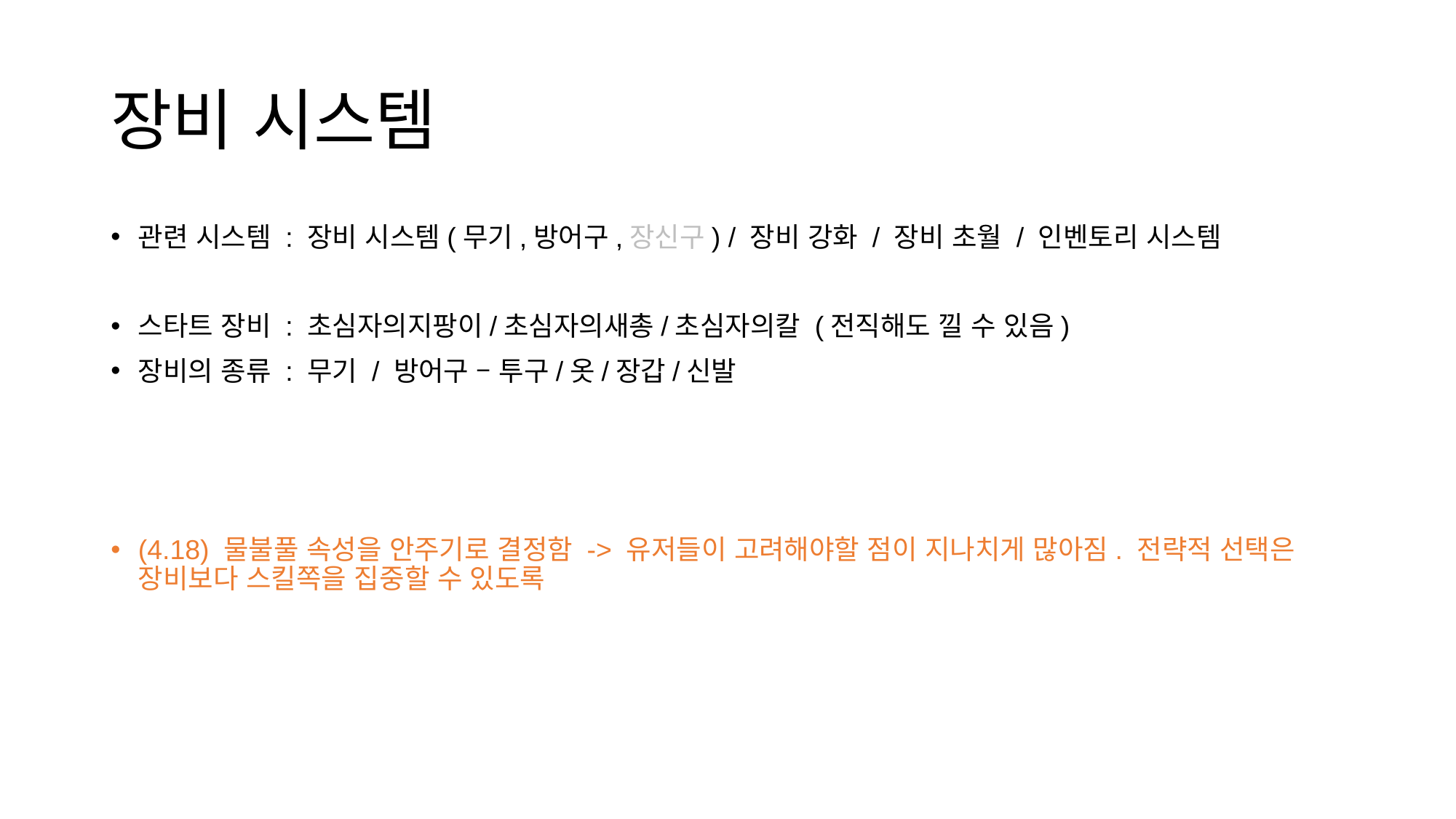

# 장비 시스템
관련 시스템 : 장비 시스템(무기,방어구,장신구) / 장비 강화 / 장비 초월 / 인벤토리 시스템

스타트 장비 : 초심자의지팡이/초심자의새총/초심자의칼 (전직해도 낄 수 있음)
장비의 종류 : 무기 / 방어구 – 투구/옷/장갑/신발

(4.18) 물불풀 속성을 안주기로 결정함 -> 유저들이 고려해야할 점이 지나치게 많아짐. 전략적 선택은 장비보다 스킬쪽을 집중할 수 있도록